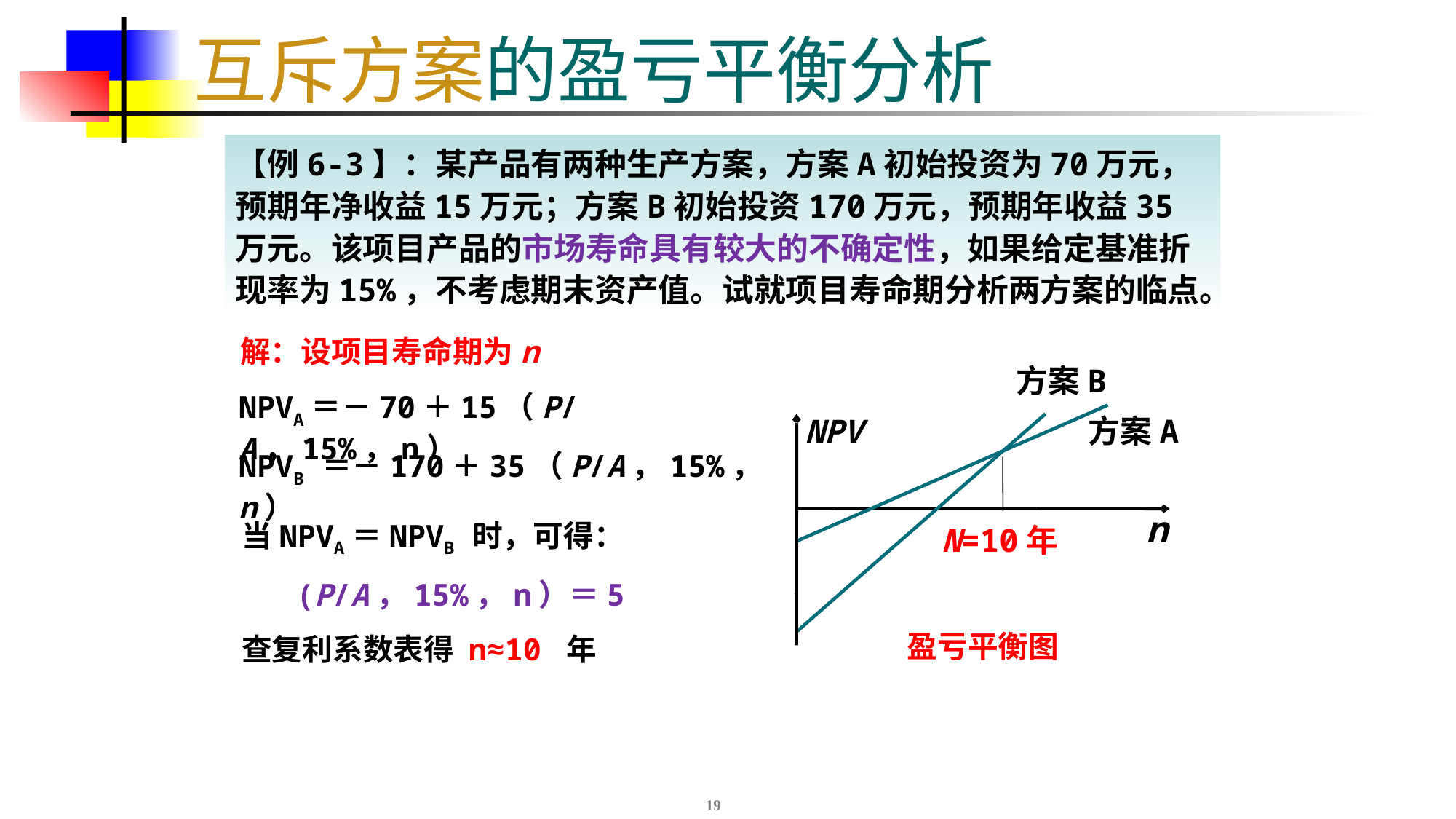

# 互斥方案的盈亏平衡分析
【例6-3】：某产品有两种生产方案，方案A初始投资为70万元，预期年净收益15万元；方案B初始投资170万元，预期年收益35万元。该项目产品的市场寿命具有较大的不确定性，如果给定基准折现率为15%，不考虑期末资产值。试就项目寿命期分析两方案的临点。
解：设项目寿命期为n
方案B
NPVA＝－70＋15（P/A，15%，n）

NPV
方案A

NPVB ＝－170＋35（P/A，15%，n）

当NPVA＝NPVB 时，可得：
   (P/A，15%，n）＝5
查复利系数表得 n≈10 年
n

N=10年
盈亏平衡图
19